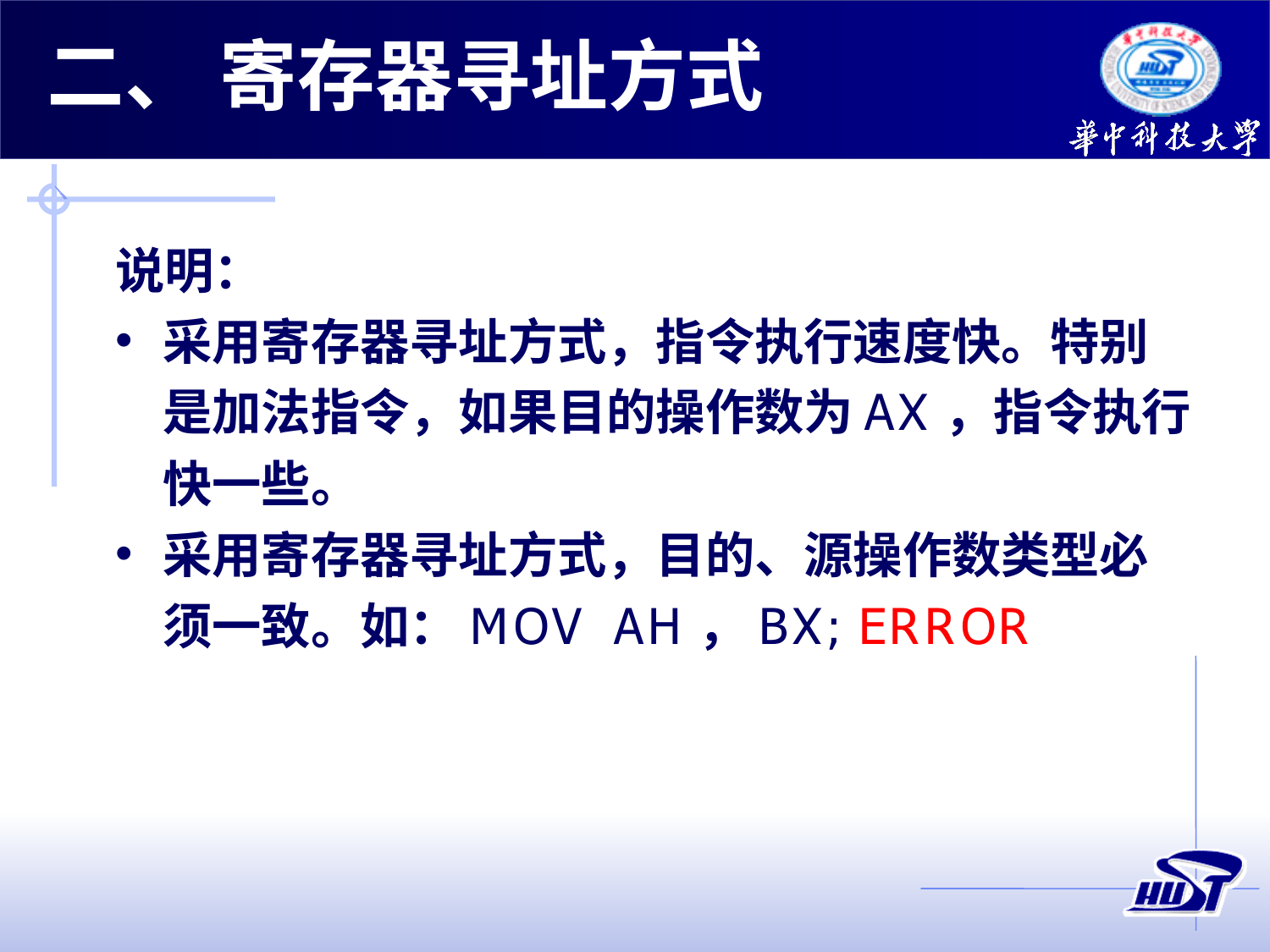

二、 寄存器寻址方式

说明：
采用寄存器寻址方式，指令执行速度快。特别是加法指令，如果目的操作数为AX，指令执行快一些。
采用寄存器寻址方式，目的、源操作数类型必须一致。如：MOV  AH，BX; ERROR